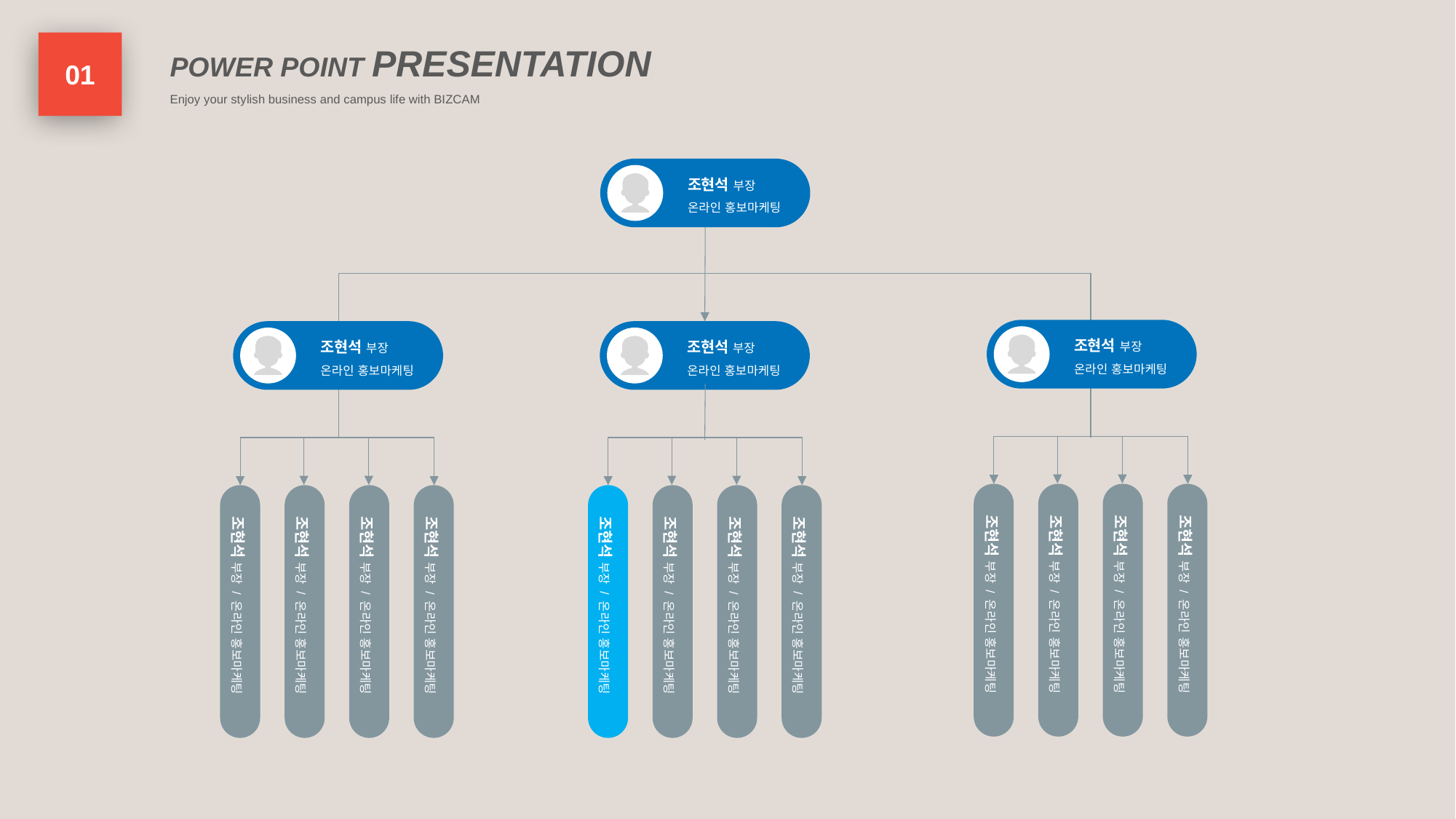

POWER POINT PRESENTATION
Enjoy your stylish business and campus life with BIZCAM
01
조현석 부장
온라인 홍보마케팅

조현석 부장
온라인 홍보마케팅

조현석 부장
온라인 홍보마케팅

조현석 부장
온라인 홍보마케팅

조현석 부장 / 온라인 홍보마케팅
조현석 부장 / 온라인 홍보마케팅
조현석 부장 / 온라인 홍보마케팅
조현석 부장 / 온라인 홍보마케팅

조현석 부장 / 온라인 홍보마케팅
조현석 부장 / 온라인 홍보마케팅
조현석 부장 / 온라인 홍보마케팅
조현석 부장 / 온라인 홍보마케팅

조현석 부장 / 온라인 홍보마케팅
조현석 부장 / 온라인 홍보마케팅
조현석 부장 / 온라인 홍보마케팅
조현석 부장 / 온라인 홍보마케팅